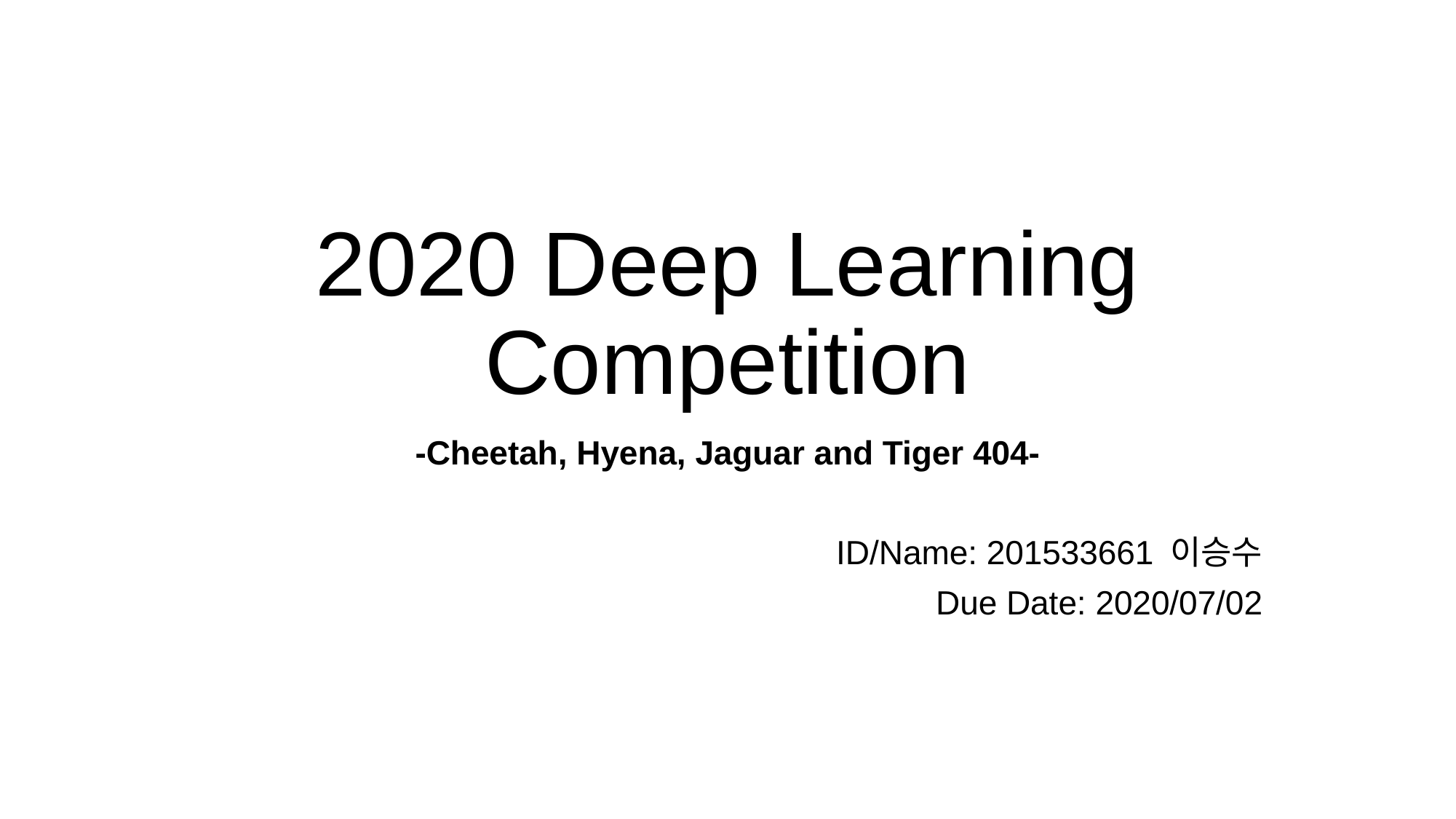

# 2020 Deep Learning Competition
-Cheetah, Hyena, Jaguar and Tiger 404-

ID/Name: 201533661 이승수
Due Date: 2020/07/02